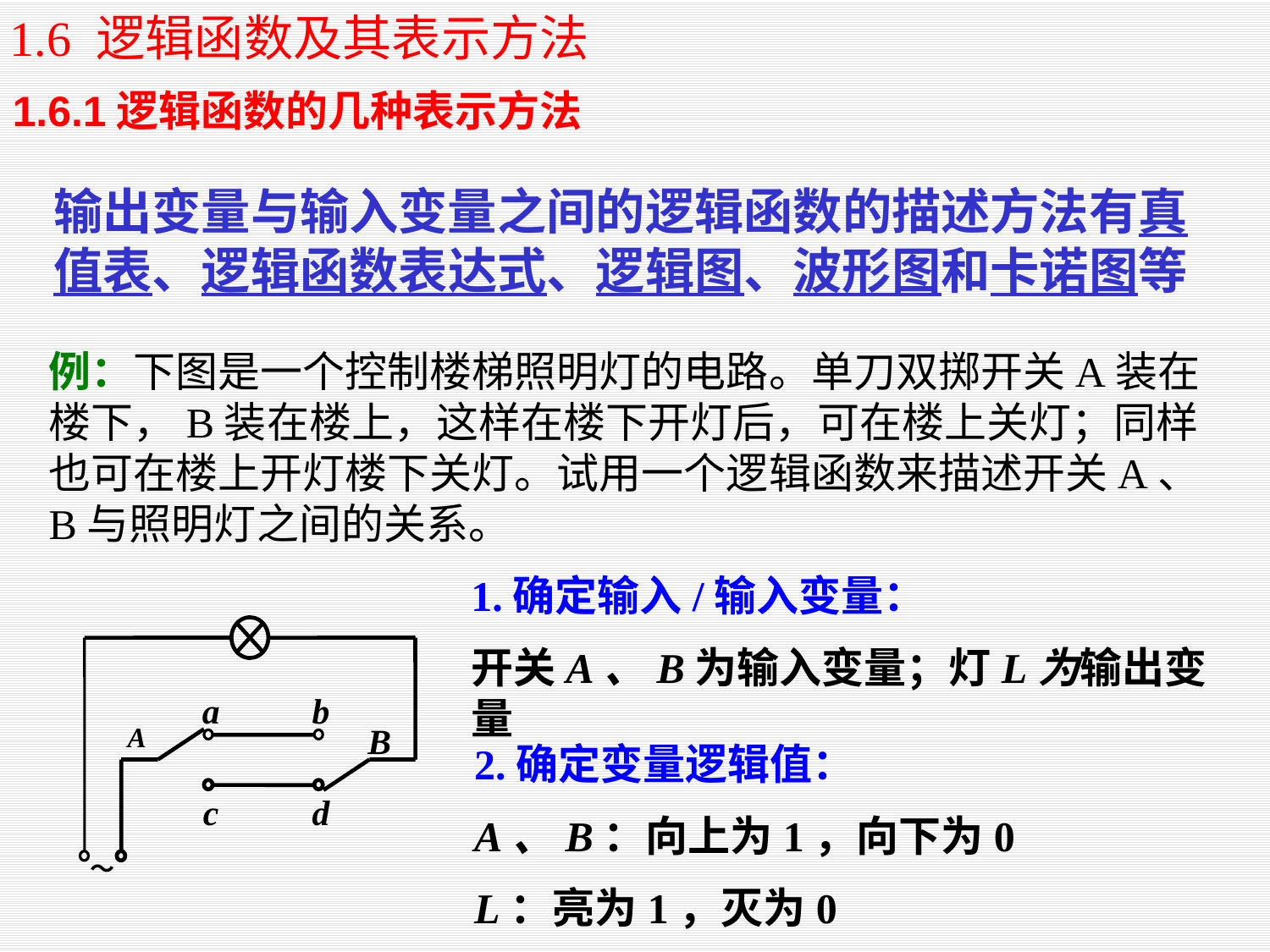

1.6 逻辑函数及其表示方法
1.6.1逻辑函数的几种表示方法
输出变量与输入变量之间的逻辑函数的描述方法有真值表、逻辑函数表达式、逻辑图、波形图和卡诺图等
例：下图是一个控制楼梯照明灯的电路。单刀双掷开关A装在楼下，B装在楼上，这样在楼下开灯后，可在楼上关灯；同样也可在楼上开灯楼下关灯。试用一个逻辑函数来描述开关A、B与照明灯之间的关系。

1.确定输入/输入变量：
开关A、B为输入变量；灯L为输出变量

a
b
A
B

c
d

～
2.确定变量逻辑值：
A、B：向上为1，向下为0
L：亮为1，灭为0